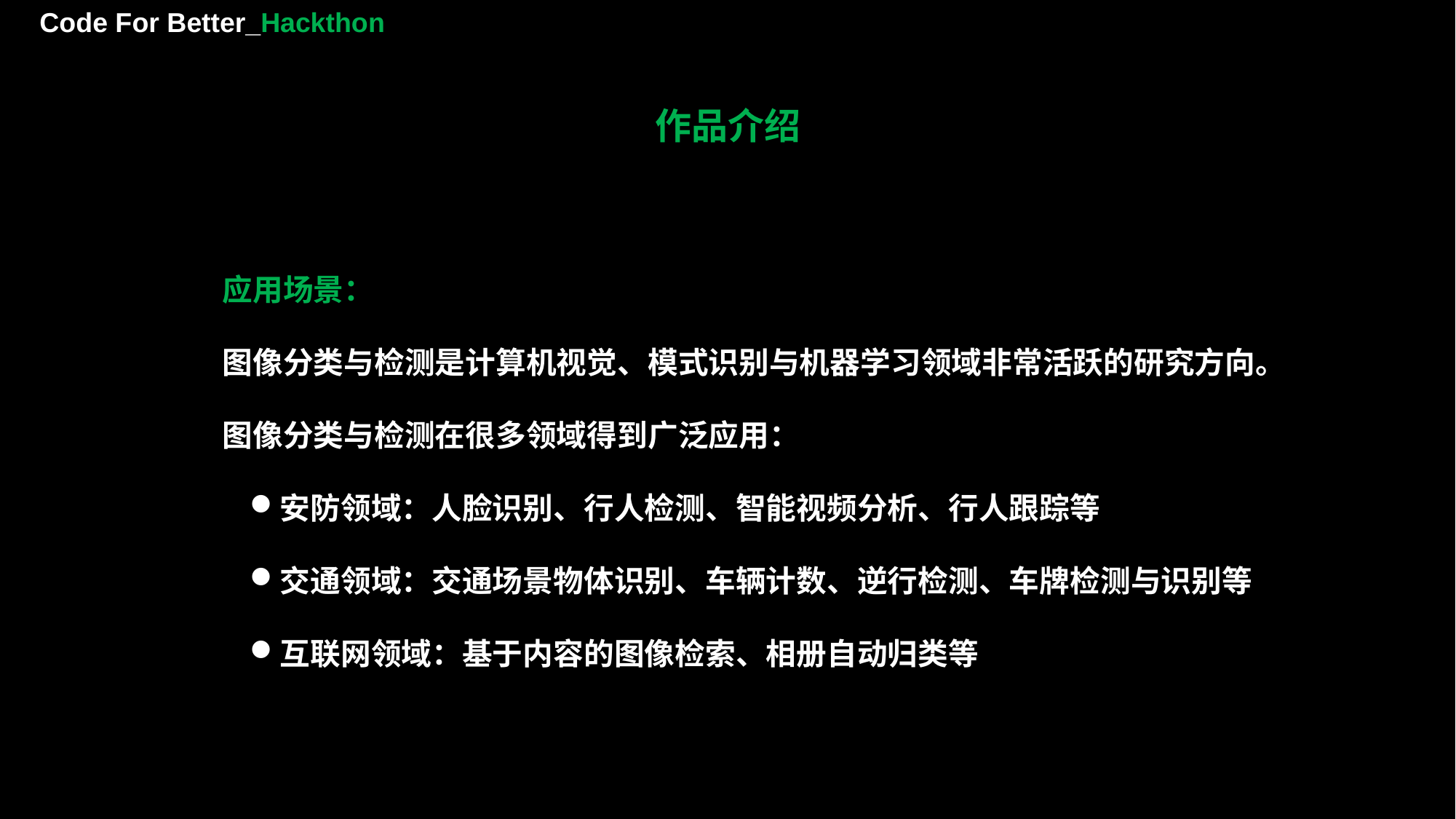

Code For Better_Hackthon
作品介绍

应用场景：
图像分类与检测是计算机视觉、模式识别与机器学习领域非常活跃的研究方向。
图像分类与检测在很多领域得到广泛应用：
安防领域：人脸识别、行人检测、智能视频分析、行人跟踪等
交通领域：交通场景物体识别、车辆计数、逆行检测、车牌检测与识别等
互联网领域：基于内容的图像检索、相册自动归类等